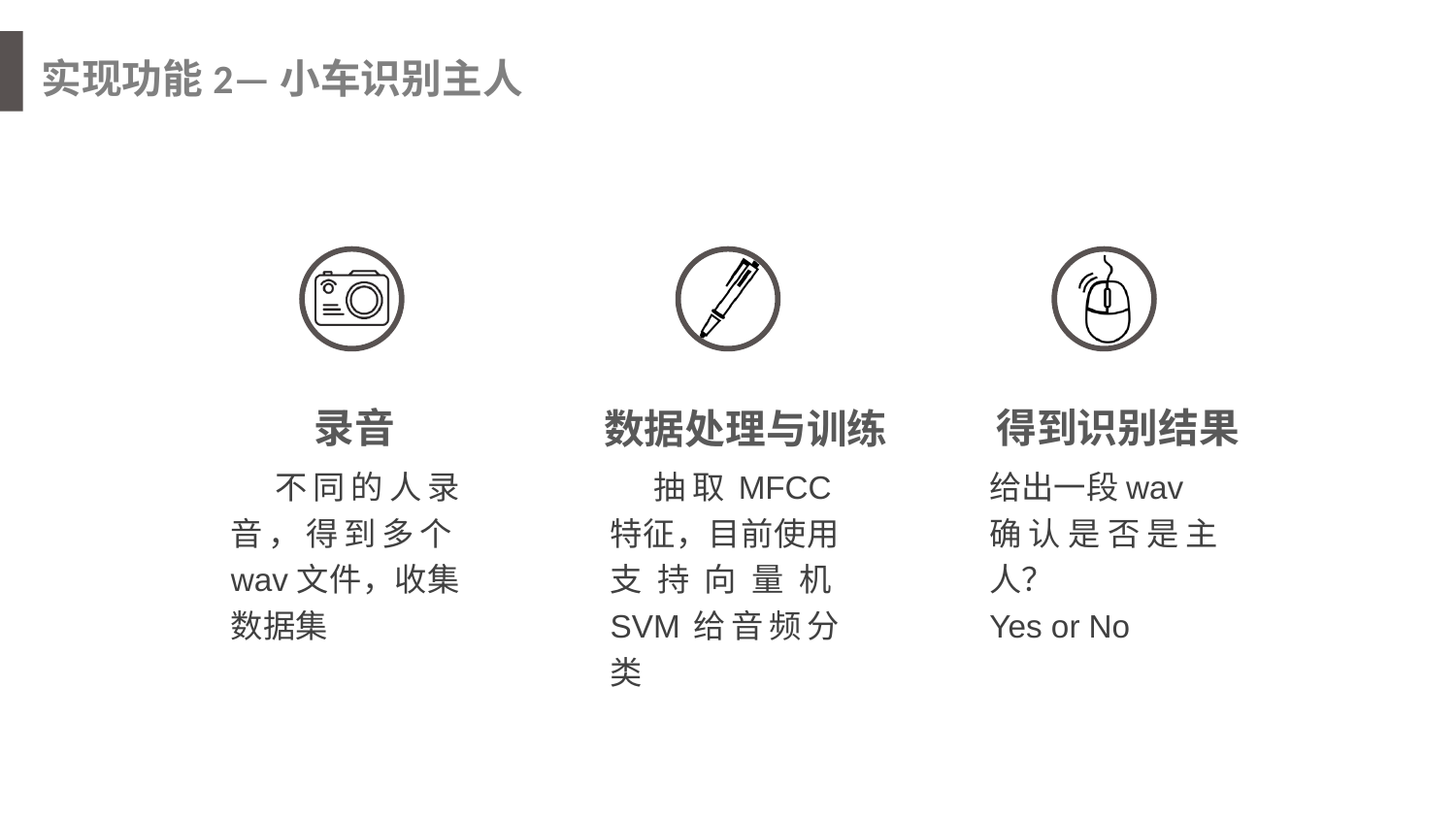

小车语音识别的功能目标

实现功能2—小车识别主人

  录音
  得到识别结果
  数据处理与训练

  不同的人录音，得到多个wav文件，收集数据集

  抽取MFCC特征，目前使用支持向量机SVM给音频分类

给出一段wav
确认是否是主人？
Yes or No